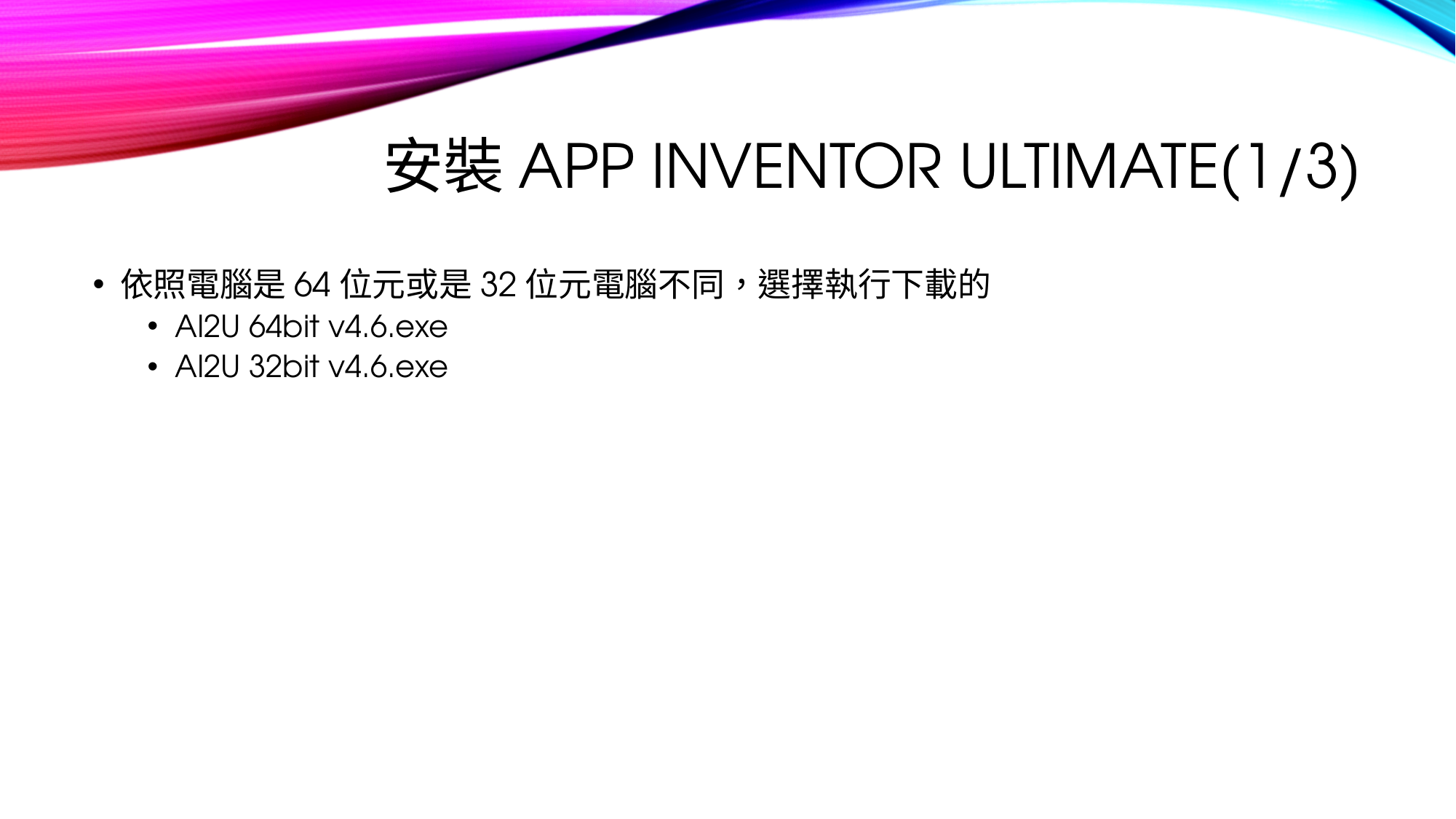

# 安裝App Inventor Ultimate(1/3)
依照電腦是64位元或是32位元電腦不同，選擇執行下載的
AI2U 64bit v4.6.exe
AI2U 32bit v4.6.exe